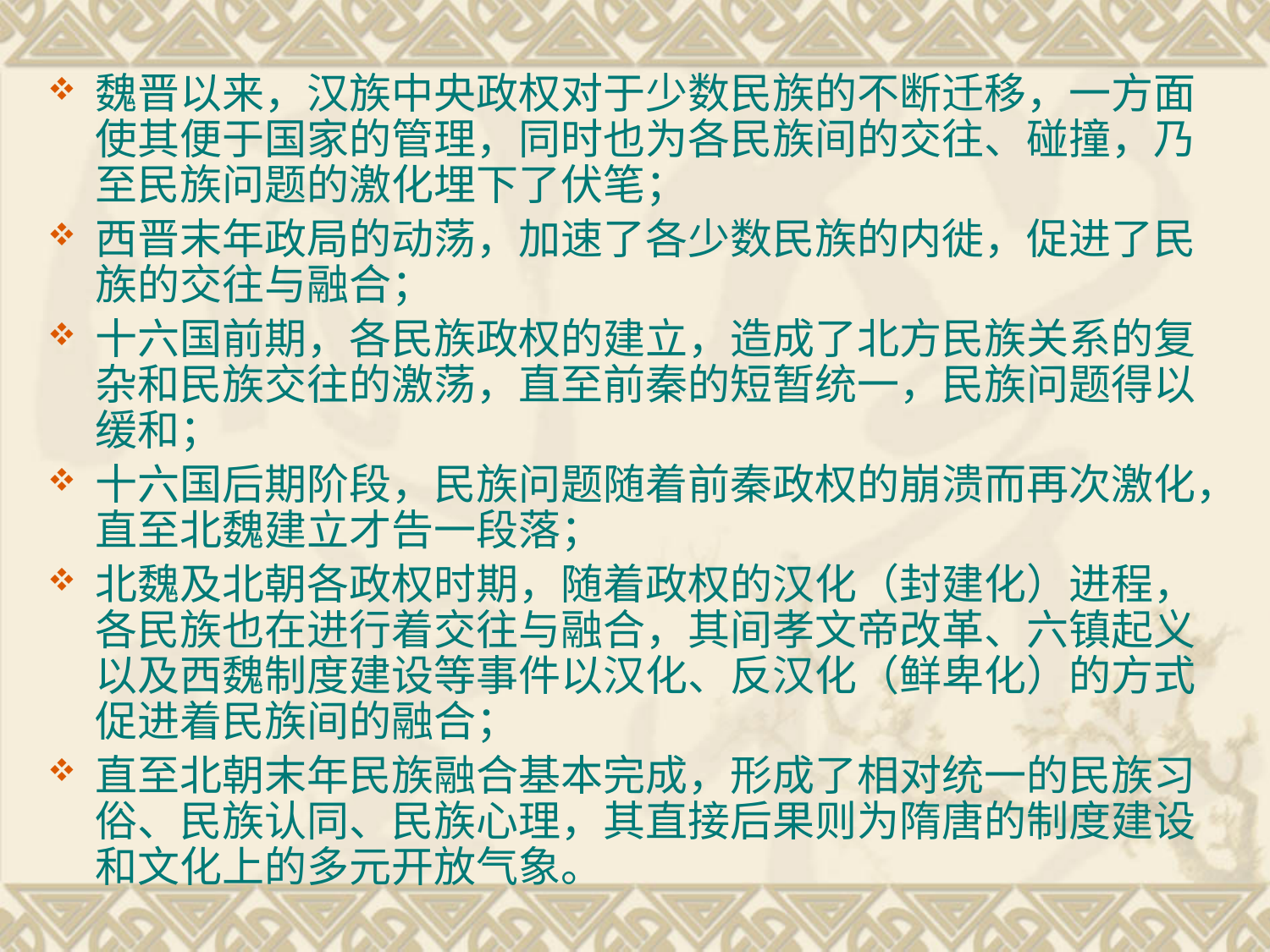

魏晋以来，汉族中央政权对于少数民族的不断迁移，一方面使其便于国家的管理，同时也为各民族间的交往、碰撞，乃至民族问题的激化埋下了伏笔；
西晋末年政局的动荡，加速了各少数民族的内徙，促进了民族的交往与融合；
十六国前期，各民族政权的建立，造成了北方民族关系的复杂和民族交往的激荡，直至前秦的短暂统一，民族问题得以缓和；
十六国后期阶段，民族问题随着前秦政权的崩溃而再次激化，直至北魏建立才告一段落；
北魏及北朝各政权时期，随着政权的汉化（封建化）进程，各民族也在进行着交往与融合，其间孝文帝改革、六镇起义以及西魏制度建设等事件以汉化、反汉化（鲜卑化）的方式促进着民族间的融合；
直至北朝末年民族融合基本完成，形成了相对统一的民族习俗、民族认同、民族心理，其直接后果则为隋唐的制度建设和文化上的多元开放气象。